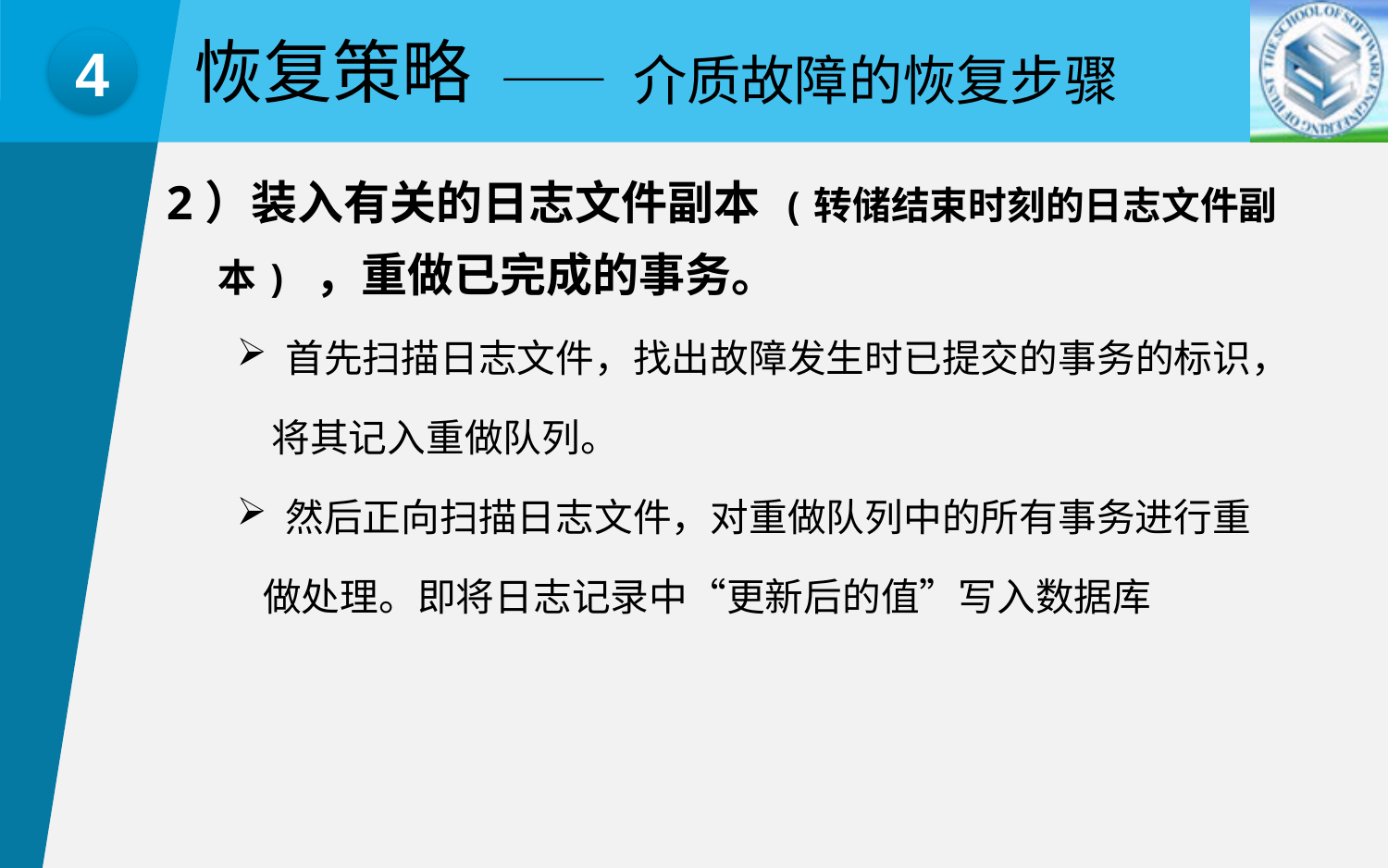

恢复策略
—— 介质故障的恢复步骤
4
2）装入有关的日志文件副本 (转储结束时刻的日志文件副本) ，重做已完成的事务。
 首先扫描日志文件，找出故障发生时已提交的事务的标识，
   将其记入重做队列。
 然后正向扫描日志文件，对重做队列中的所有事务进行重
  做处理。即将日志记录中“更新后的值”写入数据库